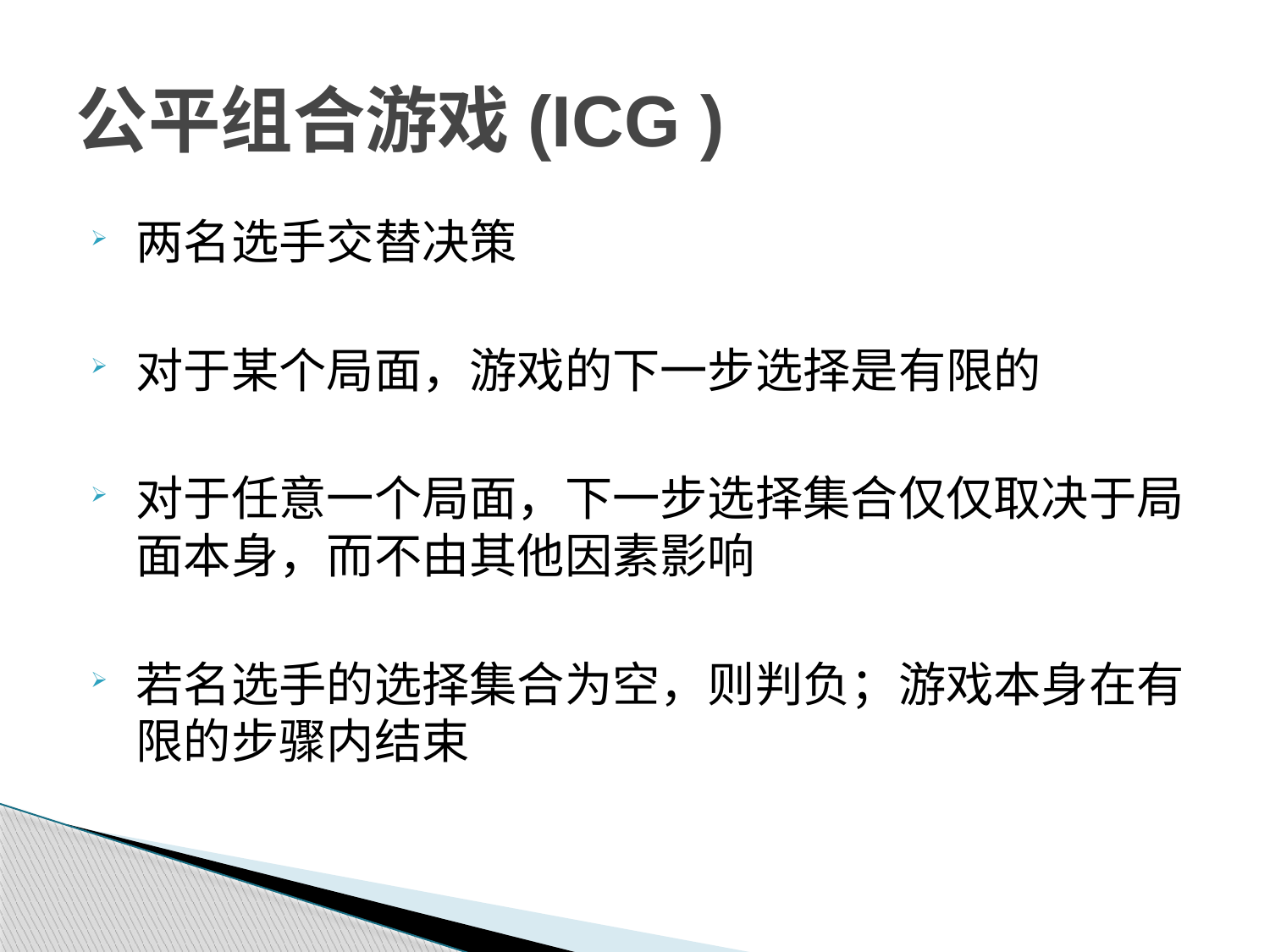

# 公平组合游戏(ICG )
两名选手交替决策

对于某个局面，游戏的下一步选择是有限的

对于任意一个局面，下一步选择集合仅仅取决于局面本身，而不由其他因素影响

若名选手的选择集合为空，则判负；游戏本身在有限的步骤内结束